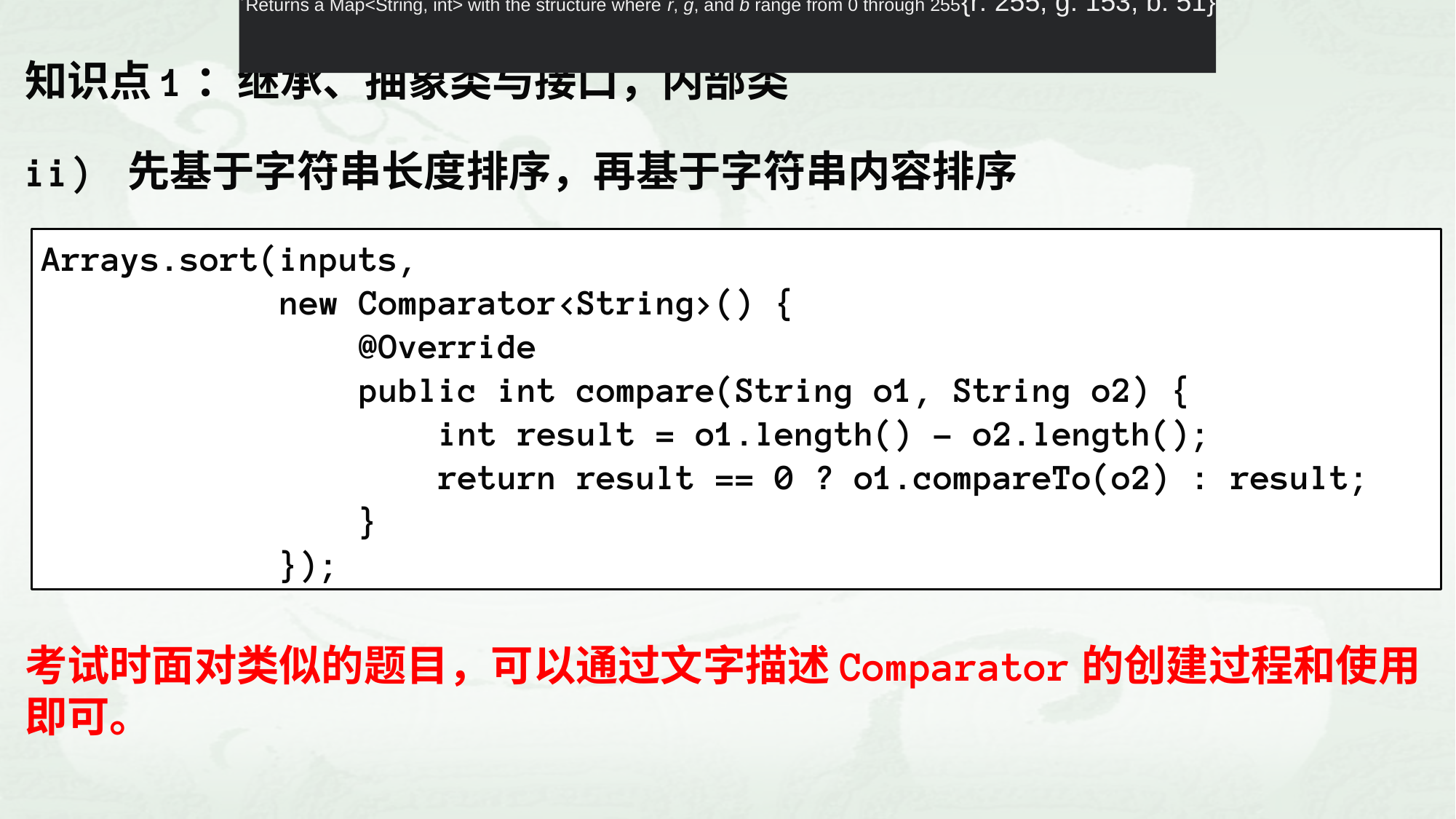

Returns a Map<String, int> with the structure where r, g, and b range from 0 through 255{r: 255, g: 153, b: 51}

知识点1：继承、抽象类与接口，内部类
ii) 先基于字符串长度排序，再基于字符串内容排序
Arrays.sort(inputs,
            new Comparator<String>() {
                @Override
                public int compare(String o1, String o2) {
                    int result = o1.length() - o2.length();
                    return result == 0 ? o1.compareTo(o2) : result;
                }
            });
考试时面对类似的题目，可以通过文字描述Comparator的创建过程和使用即可。